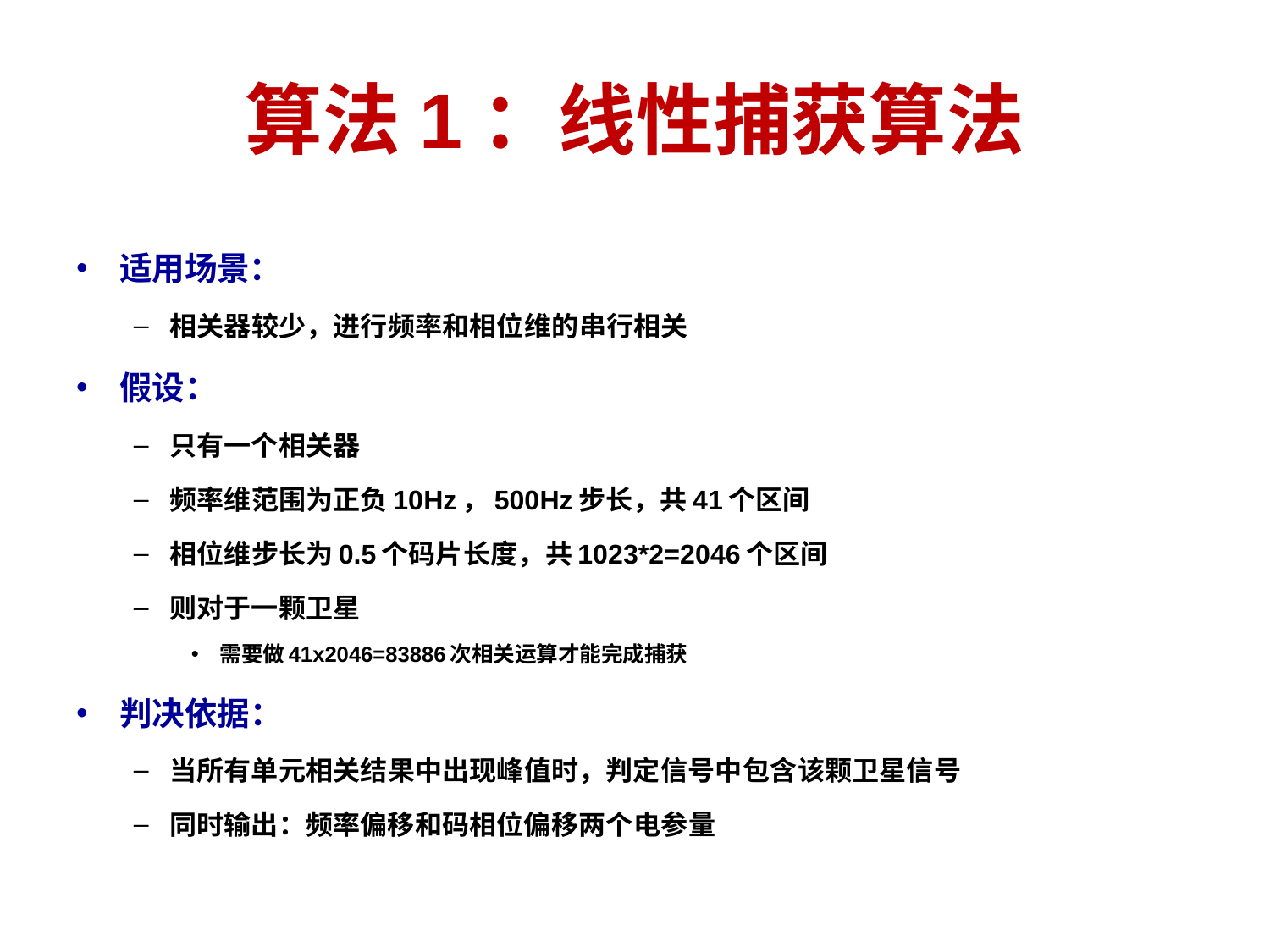

# 算法1：线性捕获算法
适用场景：
相关器较少，进行频率和相位维的串行相关
假设：
只有一个相关器
频率维范围为正负10Hz，500Hz步长，共41个区间
相位维步长为0.5个码片长度，共1023*2=2046个区间
则对于一颗卫星
需要做41x2046=83886次相关运算才能完成捕获
判决依据：
当所有单元相关结果中出现峰值时，判定信号中包含该颗卫星信号
同时输出：频率偏移和码相位偏移两个电参量